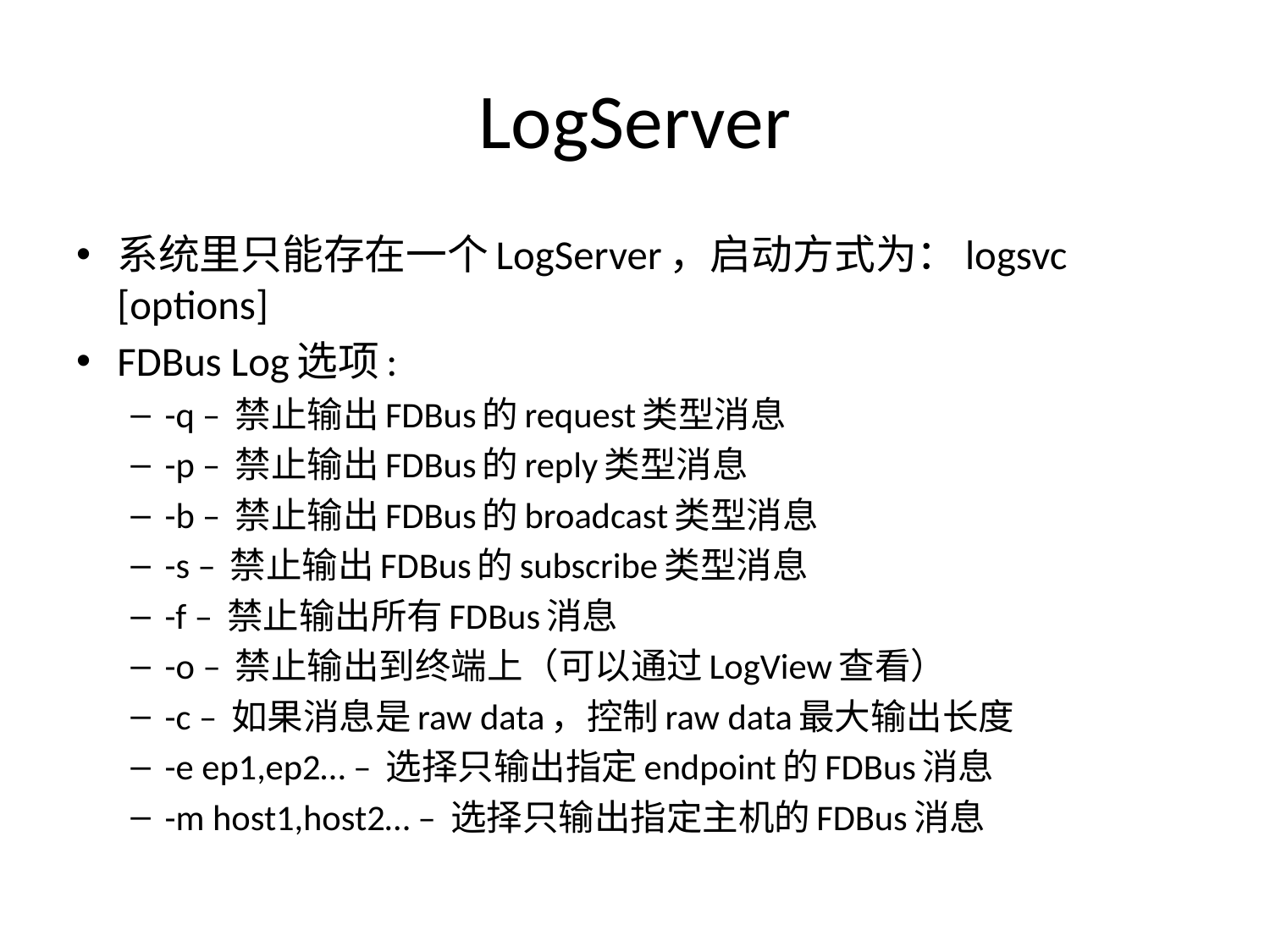

# LogServer
系统里只能存在一个LogServer，启动方式为：logsvc [options]
FDBus Log选项:
-q – 禁止输出FDBus的request类型消息
-p – 禁止输出FDBus的reply类型消息
-b – 禁止输出FDBus的broadcast类型消息
-s – 禁止输出FDBus的subscribe类型消息
-f – 禁止输出所有FDBus消息
-o – 禁止输出到终端上（可以通过LogView查看）
-c – 如果消息是raw data，控制raw data最大输出长度
-e ep1,ep2… – 选择只输出指定endpoint的FDBus消息
-m host1,host2… – 选择只输出指定主机的FDBus消息